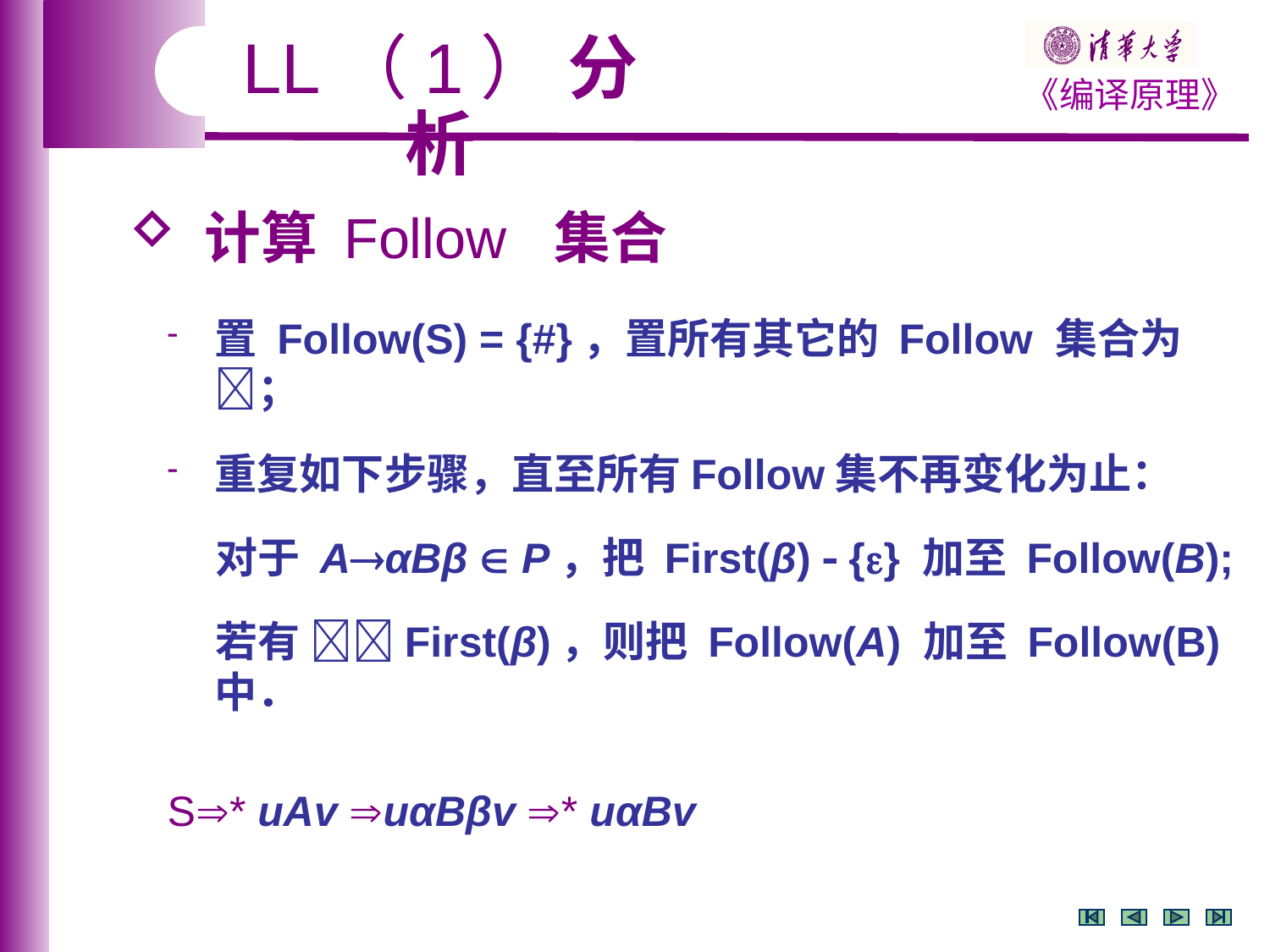

LL（1） 分析
 计算 Follow 集合
置 Follow(S) = {#}，置所有其它的 Follow 集合为 ∅；

重复如下步骤，直至所有Follow集不再变化为止：

    对于 A→αBβ ∈ P，把 First(β) − {ε} 加至 Follow(B);

    若有 ε∈First(β)，则把 Follow(A) 加至 Follow(B) 中．

S⇒* uAv ⇒uαBβv ⇒* uαBv